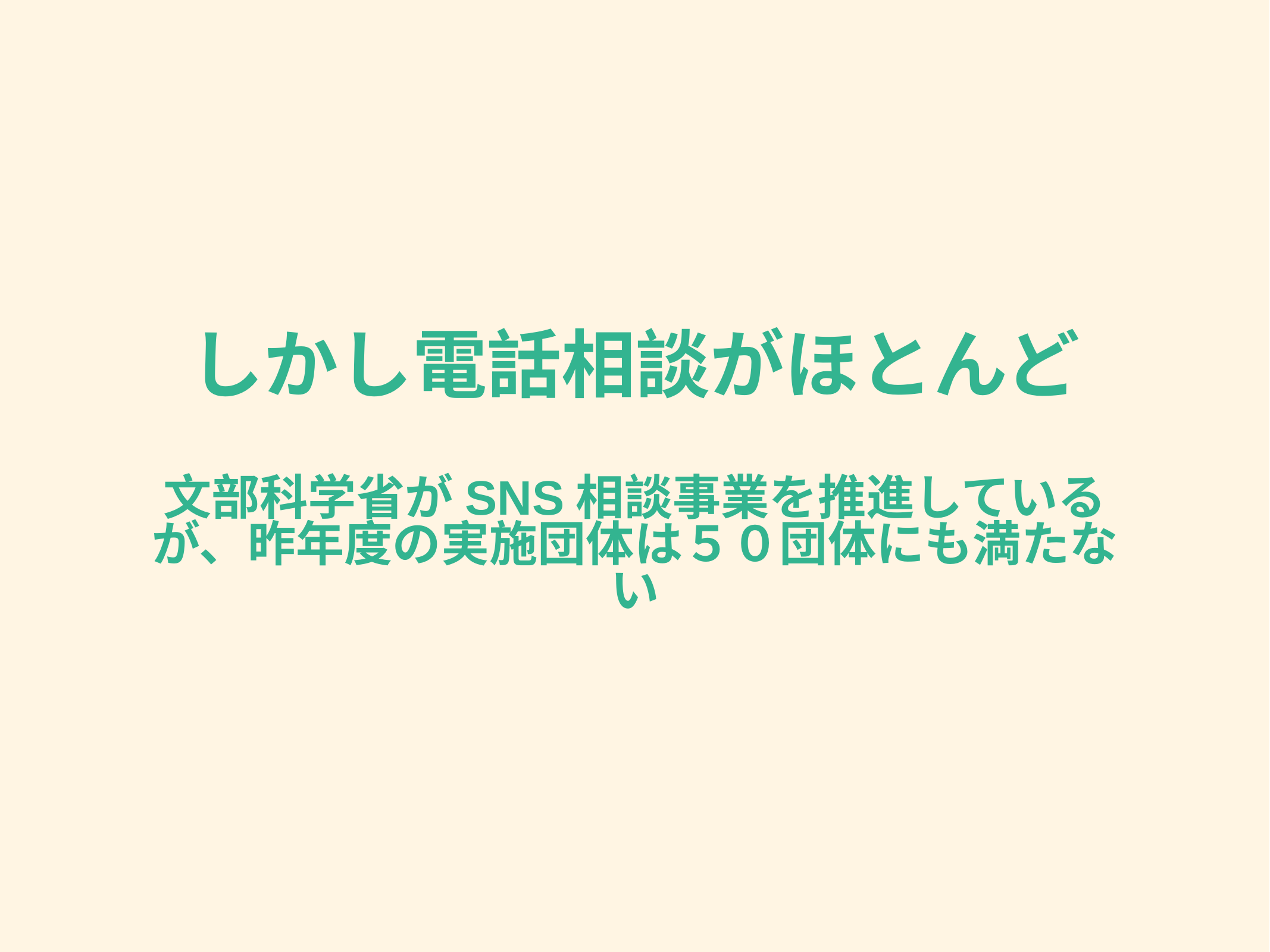

# しかし電話相談がほとんど

文部科学省がSNS相談事業を推進しているが、昨年度の実施団体は５０団体にも満たない